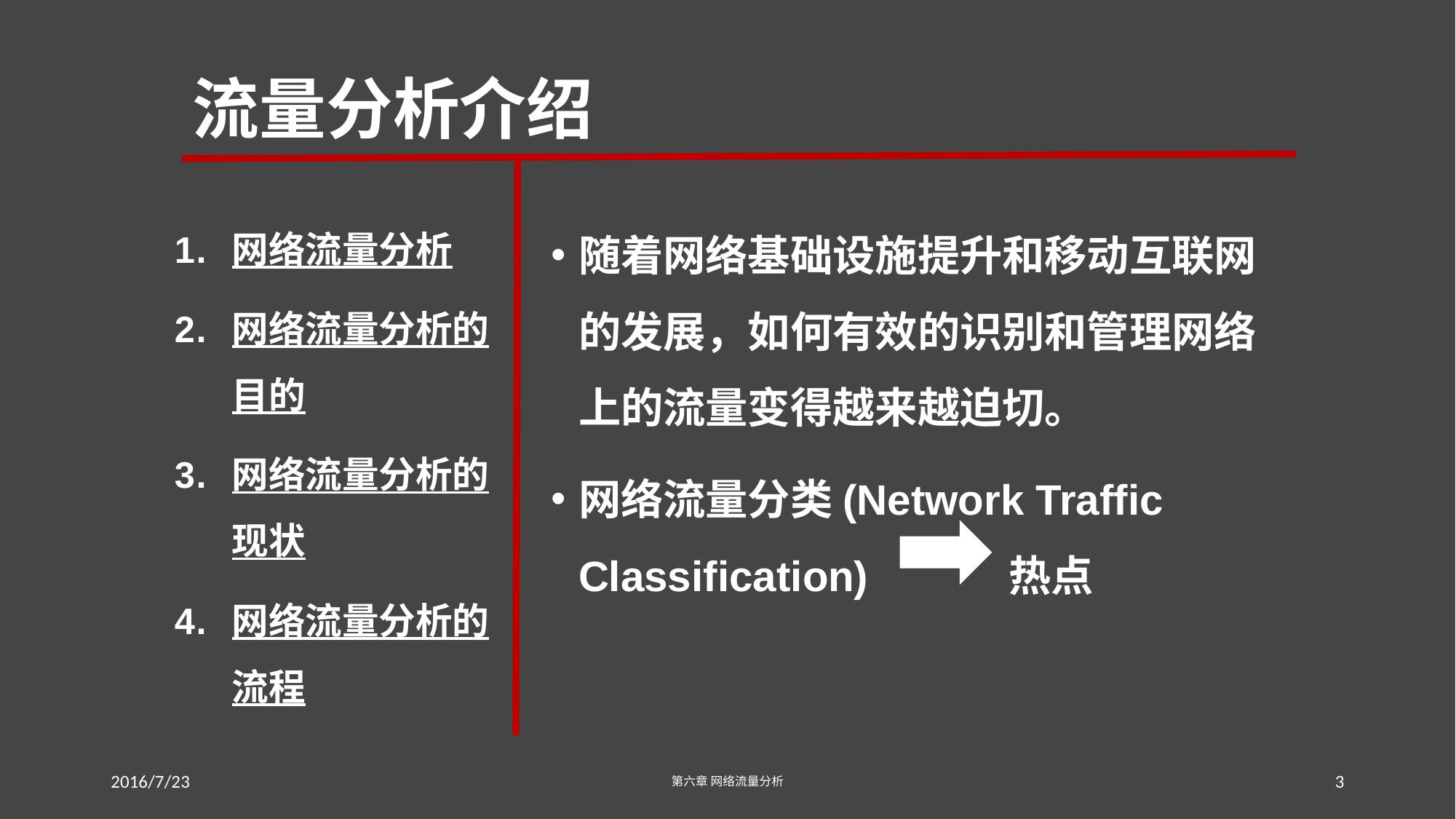

# 流量分析介绍
随着网络基础设施提升和移动互联网的发展，如何有效的识别和管理网络上的流量变得越来越迫切。
网络流量分类(Network Traffic Classification)           热点

网络流量分析
网络流量分析的目的
网络流量分析的现状
网络流量分析的流程

2016/7/23
第六章 网络流量分析
3